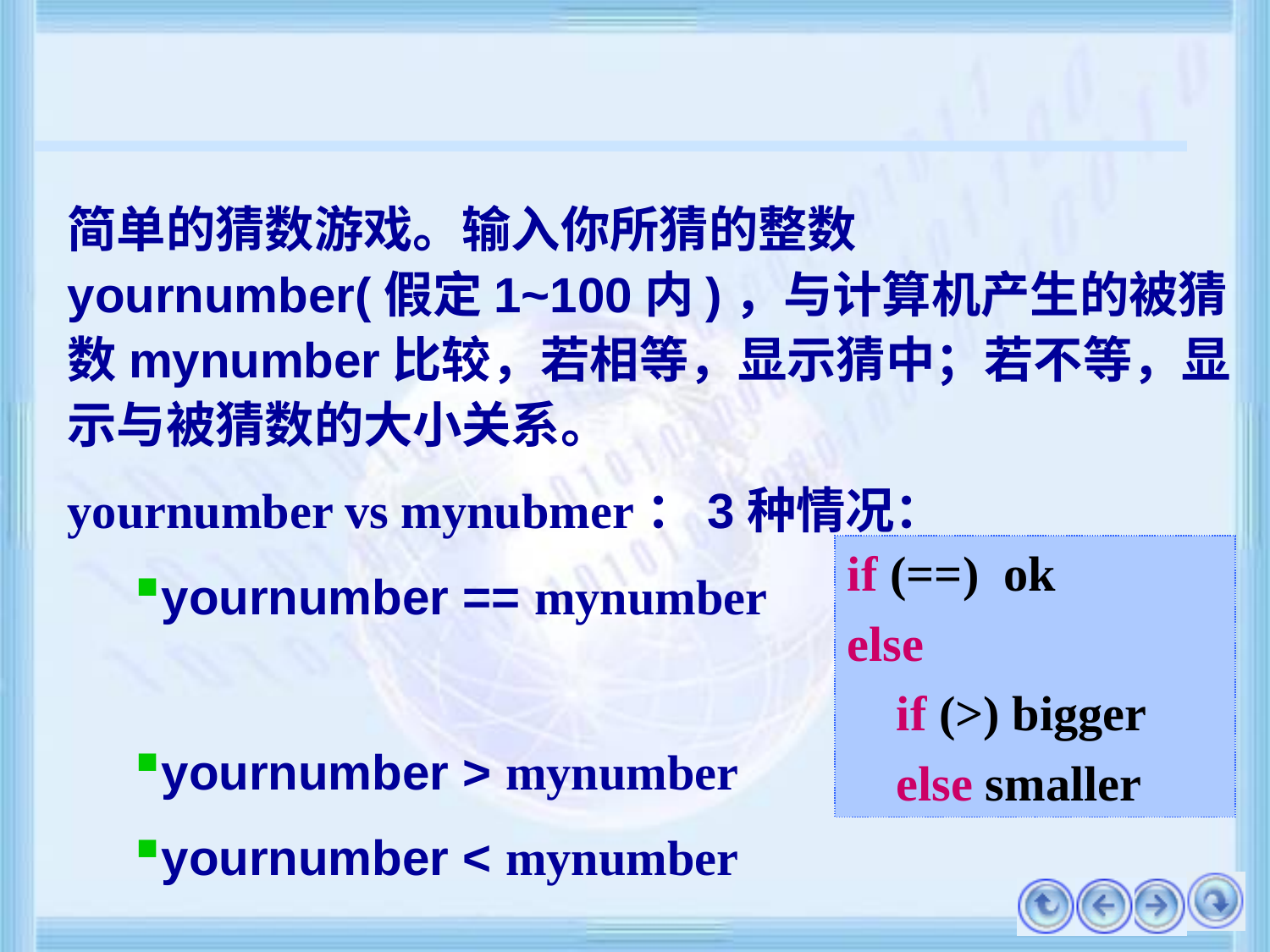

#
简单的猜数游戏。输入你所猜的整数yournumber(假定1~100内)，与计算机产生的被猜数mynumber比较，若相等，显示猜中；若不等，显示与被猜数的大小关系。
yournumber vs mynubmer：3种情况：
yournumber == mynumber

yournumber > mynumber
yournumber < mynumber

if (==)  ok
else
    if (>) bigger
    else smaller